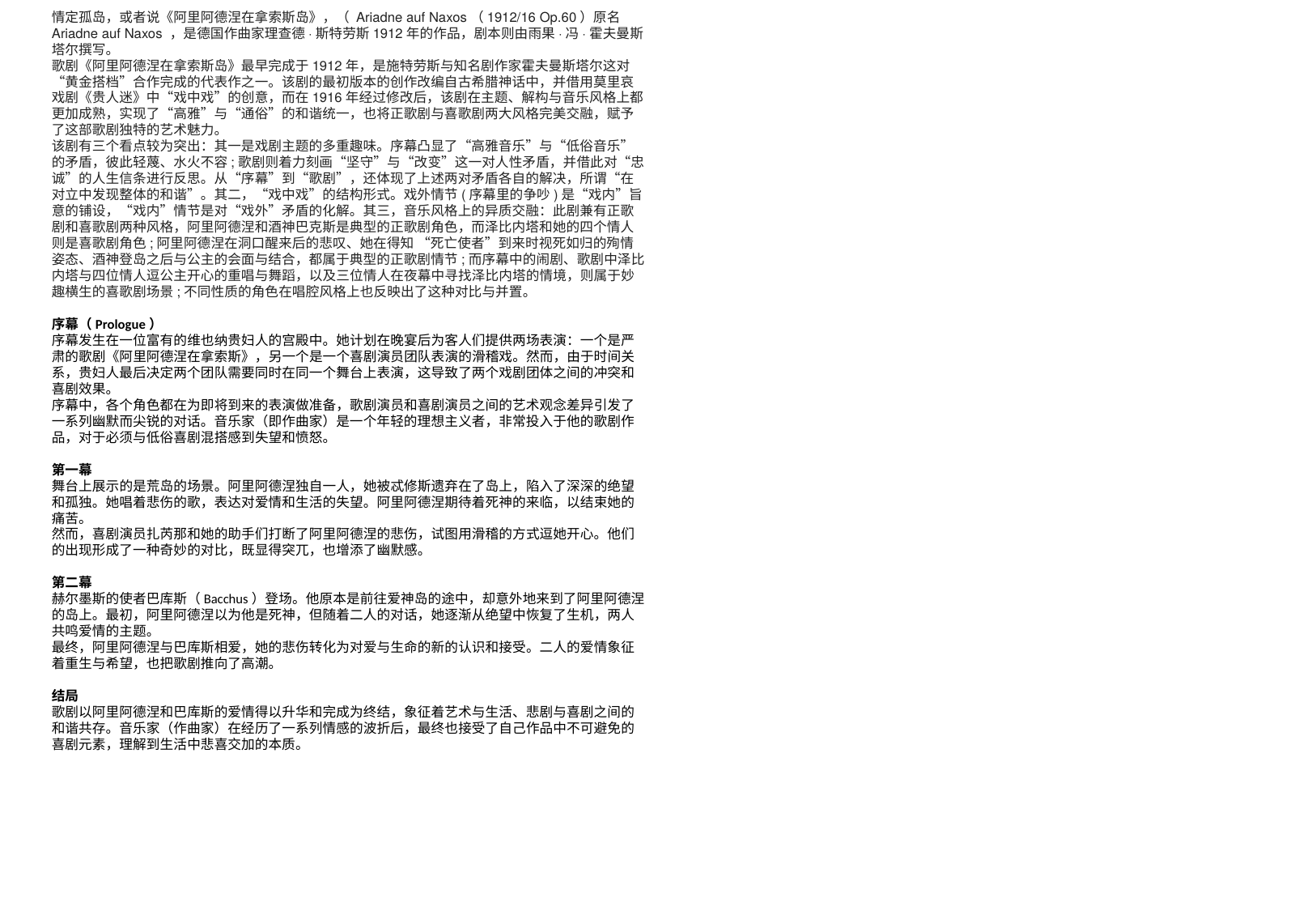

情定孤岛，或者说《阿里阿德涅在拿索斯岛》，（ Ariadne auf Naxos（1912/16 Op.60）原名Ariadne auf Naxos ，是德国作曲家理查德·斯特劳斯1912年的作品，剧本则由雨果·冯·霍夫曼斯塔尔撰写。
歌剧《阿里阿德涅在拿索斯岛》最早完成于1912年，是施特劳斯与知名剧作家霍夫曼斯塔尔这对“黄金搭档”合作完成的代表作之一。该剧的最初版本的创作改编自古希腊神话中，并借用莫里哀戏剧《贵人迷》中“戏中戏”的创意，而在1916年经过修改后，该剧在主题、解构与音乐风格上都更加成熟，实现了“高雅”与“通俗”的和谐统一，也将正歌剧与喜歌剧两大风格完美交融，赋予了这部歌剧独特的艺术魅力。
该剧有三个看点较为突出：其一是戏剧主题的多重趣味。序幕凸显了“高雅音乐”与“低俗音乐”的矛盾，彼此轻蔑、水火不容;歌剧则着力刻画“坚守”与“改变”这一对人性矛盾，并借此对“忠诚”的人生信条进行反思。从“序幕”到“歌剧”，还体现了上述两对矛盾各自的解决，所谓“在对立中发现整体的和谐”。其二，“戏中戏”的结构形式。戏外情节(序幕里的争吵)是“戏内”旨意的铺设，“戏内”情节是对“戏外”矛盾的化解。其三，音乐风格上的异质交融：此剧兼有正歌剧和喜歌剧两种风格，阿里阿德涅和酒神巴克斯是典型的正歌剧角色，而泽比内塔和她的四个情人则是喜歌剧角色;阿里阿德涅在洞口醒来后的悲叹、她在得知 “死亡使者”到来时视死如归的殉情姿态、酒神登岛之后与公主的会面与结合，都属于典型的正歌剧情节;而序幕中的闹剧、歌剧中泽比内塔与四位情人逗公主开心的重唱与舞蹈，以及三位情人在夜幕中寻找泽比内塔的情境，则属于妙趣横生的喜歌剧场景;不同性质的角色在唱腔风格上也反映出了这种对比与并置。

序幕（Prologue）
序幕发生在一位富有的维也纳贵妇人的宫殿中。她计划在晚宴后为客人们提供两场表演：一个是严肃的歌剧《阿里阿德涅在拿索斯》，另一个是一个喜剧演员团队表演的滑稽戏。然而，由于时间关系，贵妇人最后决定两个团队需要同时在同一个舞台上表演，这导致了两个戏剧团体之间的冲突和喜剧效果。
序幕中，各个角色都在为即将到来的表演做准备，歌剧演员和喜剧演员之间的艺术观念差异引发了一系列幽默而尖锐的对话。音乐家（即作曲家）是一个年轻的理想主义者，非常投入于他的歌剧作品，对于必须与低俗喜剧混搭感到失望和愤怒。

第一幕
舞台上展示的是荒岛的场景。阿里阿德涅独自一人，她被忒修斯遗弃在了岛上，陷入了深深的绝望和孤独。她唱着悲伤的歌，表达对爱情和生活的失望。阿里阿德涅期待着死神的来临，以结束她的痛苦。
然而，喜剧演员扎芮那和她的助手们打断了阿里阿德涅的悲伤，试图用滑稽的方式逗她开心。他们的出现形成了一种奇妙的对比，既显得突兀，也增添了幽默感。

第二幕
赫尔墨斯的使者巴库斯（Bacchus）登场。他原本是前往爱神岛的途中，却意外地来到了阿里阿德涅的岛上。最初，阿里阿德涅以为他是死神，但随着二人的对话，她逐渐从绝望中恢复了生机，两人共鸣爱情的主题。
最终，阿里阿德涅与巴库斯相爱，她的悲伤转化为对爱与生命的新的认识和接受。二人的爱情象征着重生与希望，也把歌剧推向了高潮。

结局
歌剧以阿里阿德涅和巴库斯的爱情得以升华和完成为终结，象征着艺术与生活、悲剧与喜剧之间的和谐共存。音乐家（作曲家）在经历了一系列情感的波折后，最终也接受了自己作品中不可避免的喜剧元素，理解到生活中悲喜交加的本质。